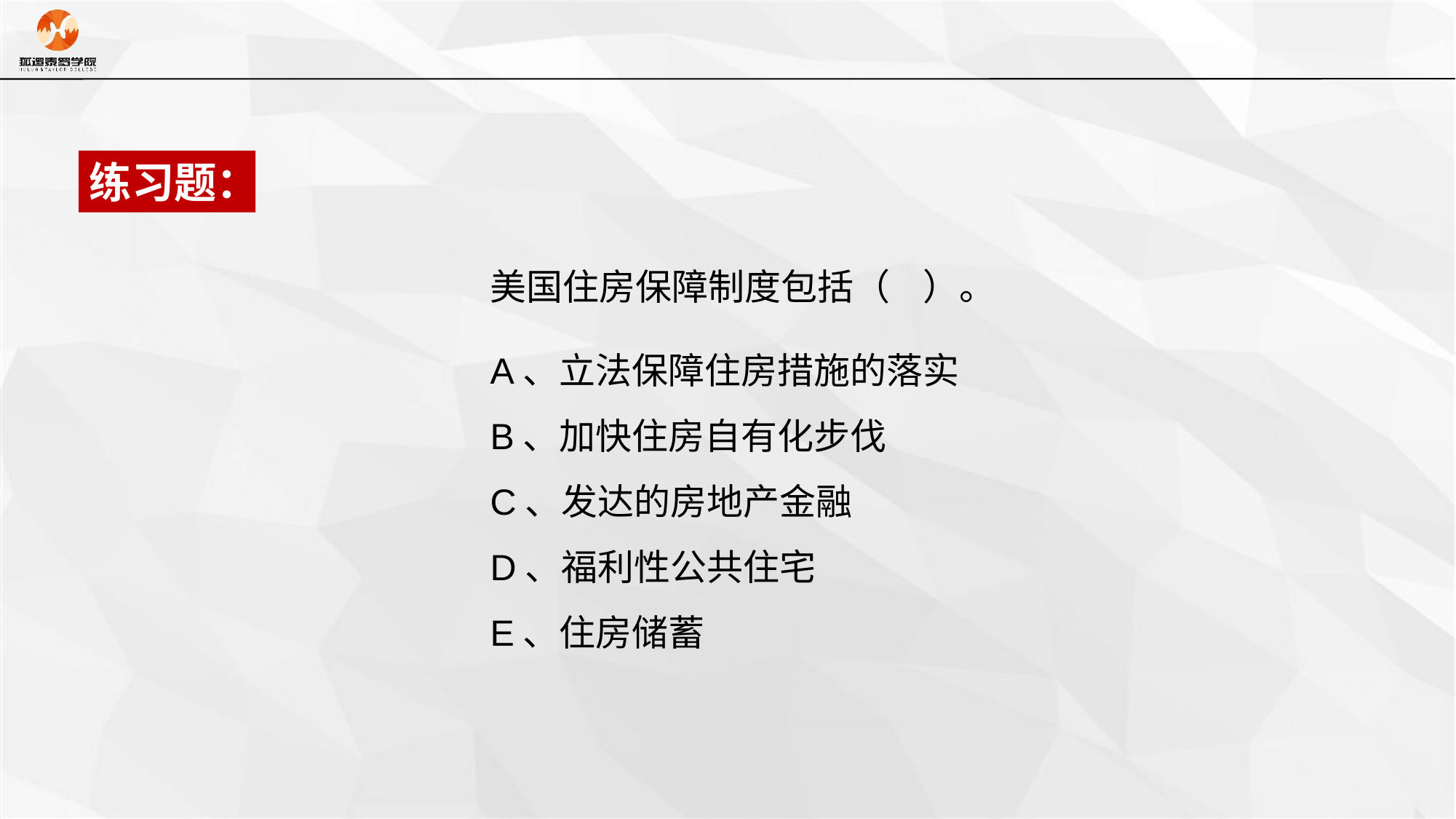

练习题：
美国住房保障制度包括（    ）。
A、立法保障住房措施的落实
B、加快住房自有化步伐
C、发达的房地产金融
D、福利性公共住宅
E、住房储蓄